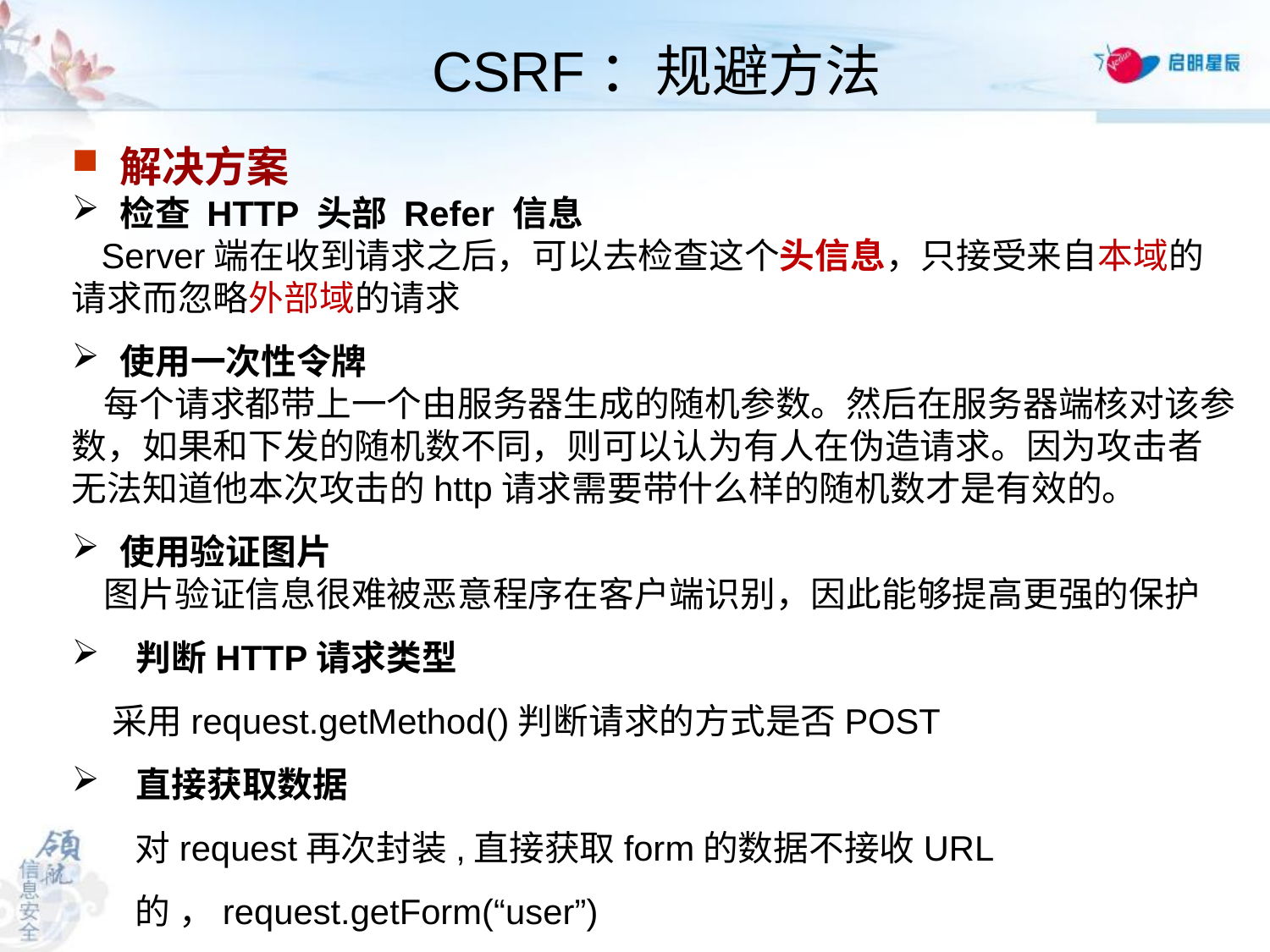

# CSRF：规避方法
解决方案
检查 HTTP 头部 Refer 信息
   Server端在收到请求之后，可以去检查这个头信息，只接受来自本域的请求而忽略外部域的请求
使用一次性令牌
   每个请求都带上一个由服务器生成的随机参数。然后在服务器端核对该参数，如果和下发的随机数不同，则可以认为有人在伪造请求。因为攻击者无法知道他本次攻击的http请求需要带什么样的随机数才是有效的。
使用验证图片
   图片验证信息很难被恶意程序在客户端识别，因此能够提高更强的保护
 判断HTTP请求类型
    采用request.getMethod()判断请求的方式是否POST
 直接获取数据
对request再次封装,直接获取form的数据不接收URL的 ，request.getForm(“user”)